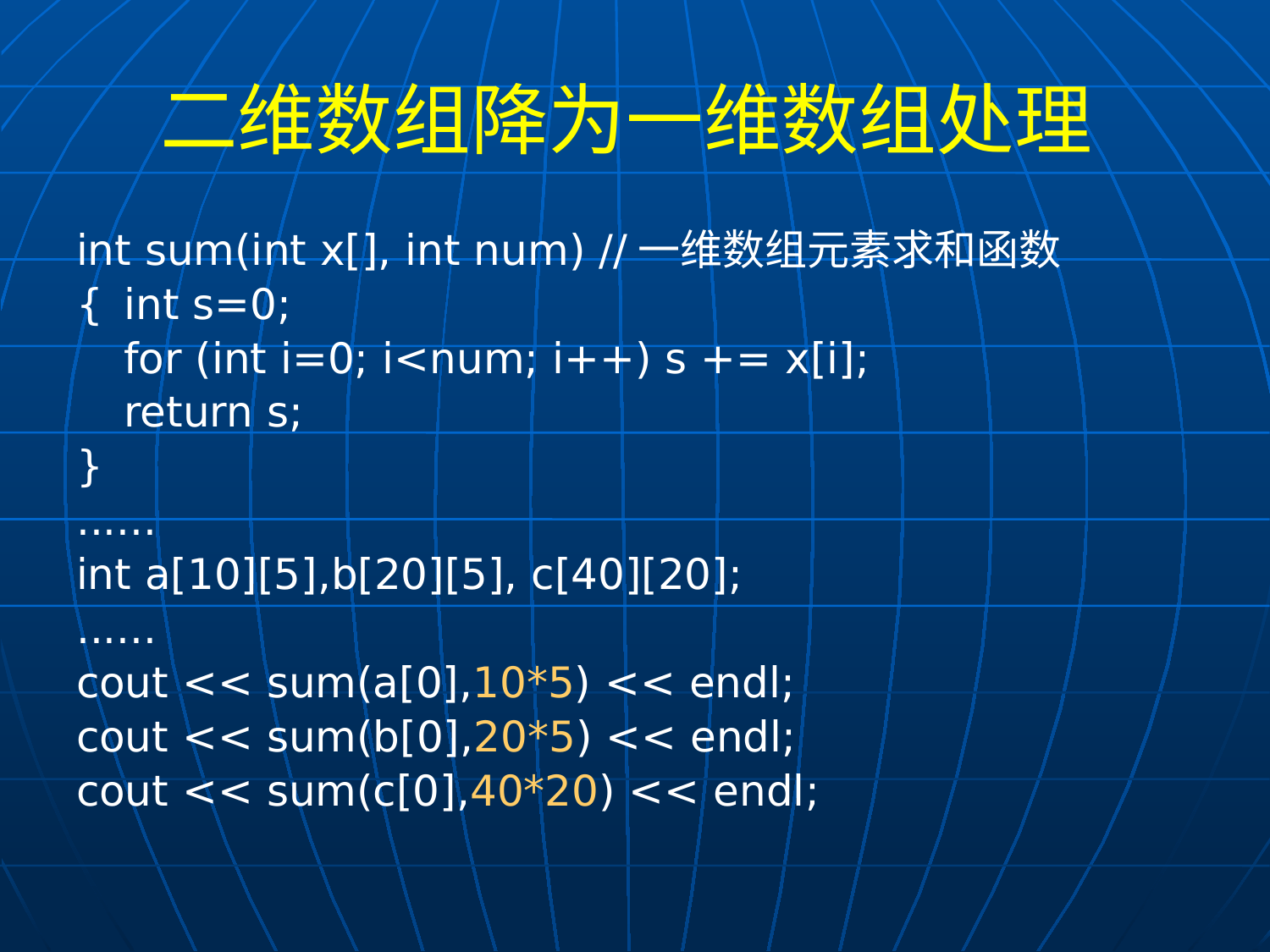

# 二维数组降为一维数组处理
int sum(int x[], int num) //一维数组元素求和函数
{	int s=0;
	for (int i=0; i<num; i++) s += x[i];
	return s;
}
......
int a[10][5],b[20][5], c[40][20];
......
cout << sum(a[0],10*5) << endl;
cout << sum(b[0],20*5) << endl;
cout << sum(c[0],40*20) << endl;